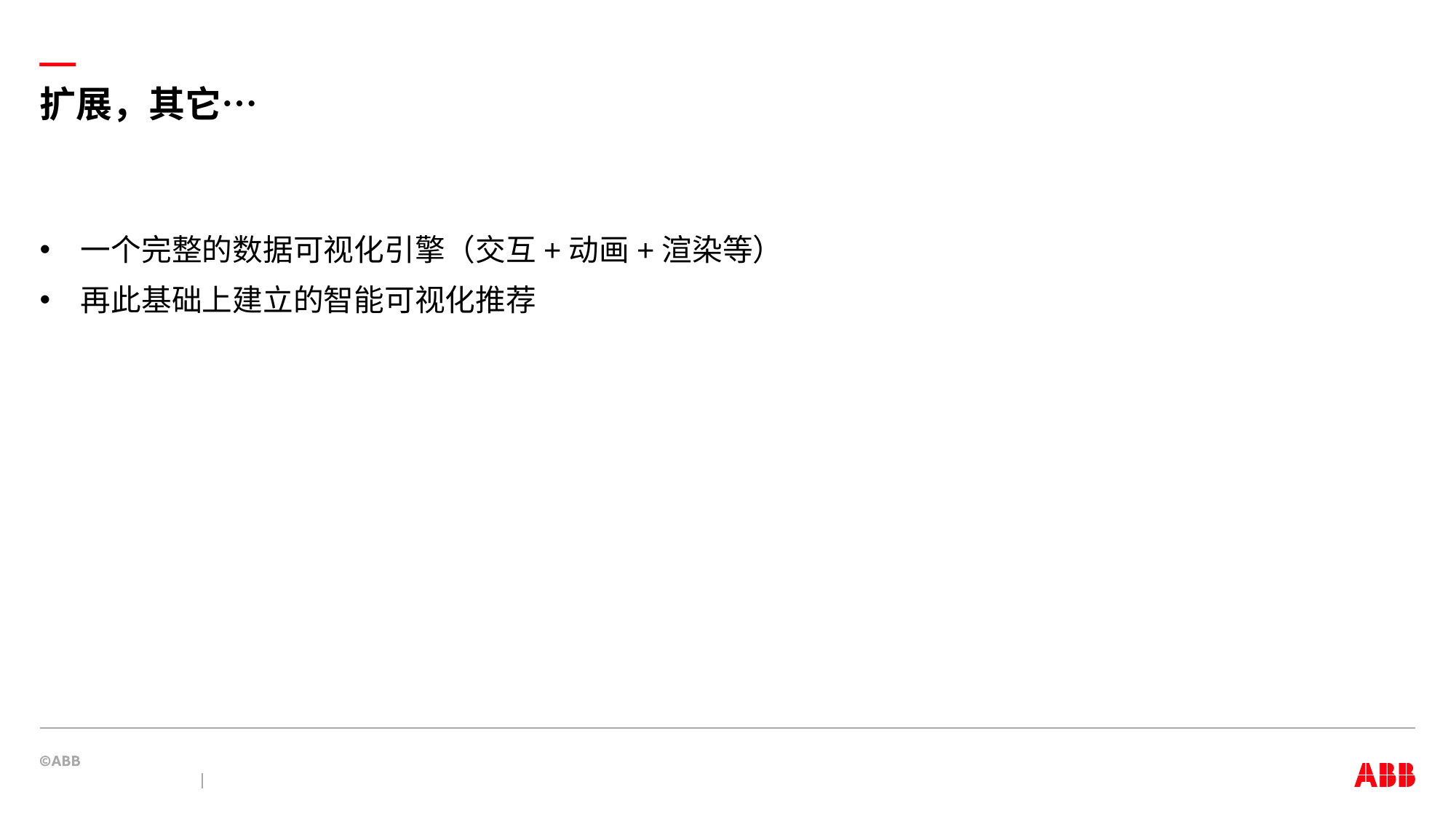

# 扩展，其它…
一个完整的数据可视化引擎（交互+动画+渲染等）
再此基础上建立的智能可视化推荐